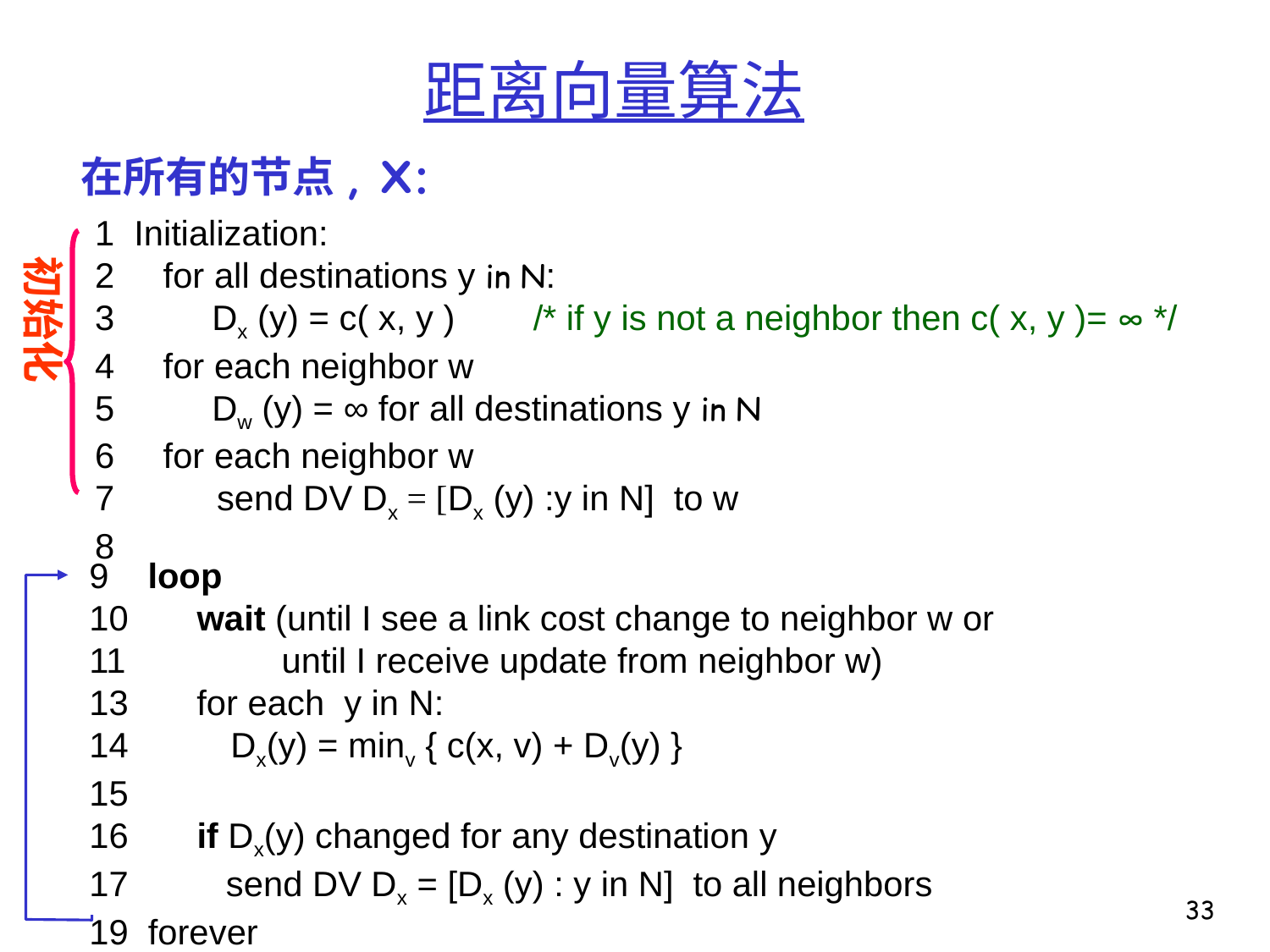

# 距离向量算法
在所有的节点, X:
1  Initialization:
2     for all destinations y in N:
3          Dx (y) = c( x, y )        /* if y is not a neighbor then c( x, y )= ∞ */
4     for each neighbor w
5          Dw (y) = ∞ for all destinations y in N
6     for each neighbor w
      send DV Dx = [Dx (y) :y in N]  to w

初始化
9    loop
10       wait (until I see a link cost change to neighbor w or
11                until I receive update from neighbor w)
13       for each  y in N:
        Dx(y) = minv { c(x, v) + Dv(y) }

16       if Dx(y) changed for any destination y
17          send DV Dx = [Dx (y) : y in N]  to all neighbors
19  forever

33